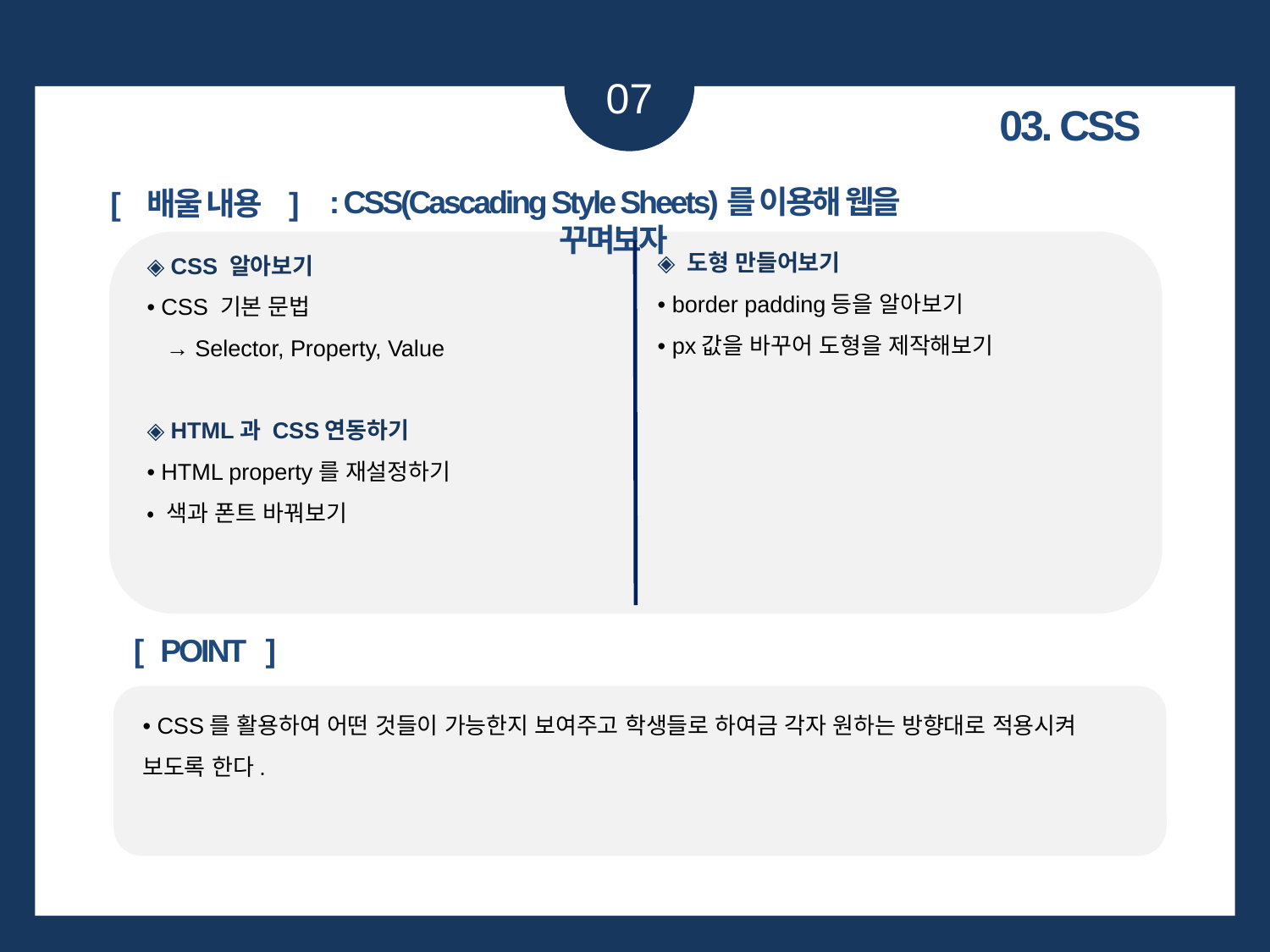

07

03. CSS
: CSS(Cascading Style Sheets)를 이용해 웹을 꾸며보자
[   배울 내용   ]
◈ 도형 만들어보기
• border padding등을 알아보기
• px값을 바꾸어 도형을 제작해보기
◈ CSS 알아보기
• CSS 기본 문법
   → Selector, Property, Value

◈ HTML과 CSS연동하기
• HTML property를 재설정하기
• 색과 폰트 바꿔보기

[   POINT   ]

• CSS를 활용하여 어떤 것들이 가능한지 보여주고 학생들로 하여금 각자 원하는 방향대로 적용시켜 보도록 한다.